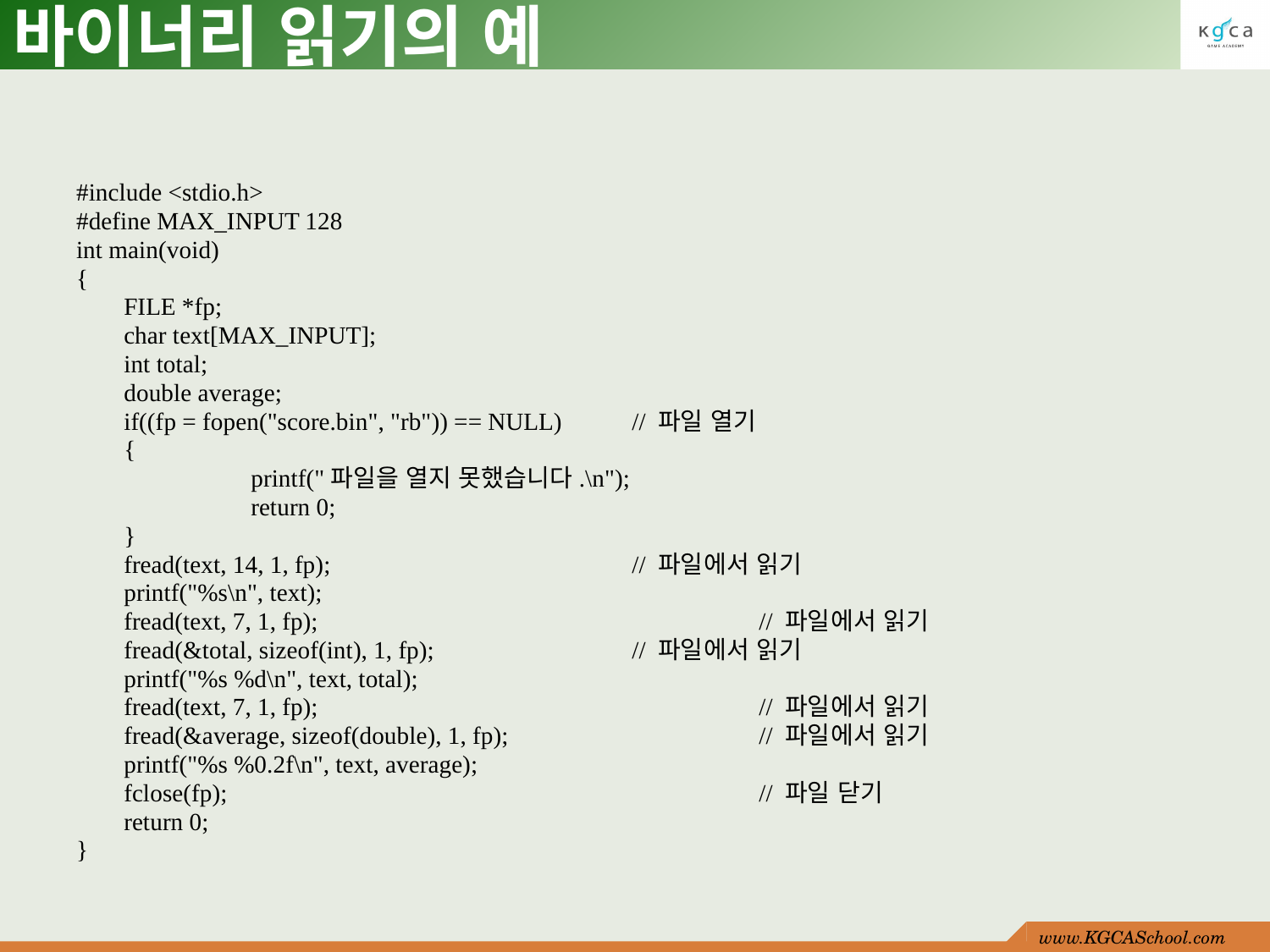

# 바이너리 읽기의 예
#include <stdio.h>
#define MAX_INPUT 128
int main(void)
{
	FILE *fp;
	char text[MAX_INPUT];
	int total;
	double average;
	if((fp = fopen("score.bin", "rb")) == NULL)	// 파일 열기
	{
		printf("파일을 열지 못했습니다.\n");
		return 0;
	}
	fread(text, 14, 1, fp);			// 파일에서 읽기
	printf("%s\n", text);
	fread(text, 7, 1, fp);				// 파일에서 읽기
	fread(&total, sizeof(int), 1, fp);		// 파일에서 읽기
	printf("%s %d\n", text, total);
	fread(text, 7, 1, fp);				// 파일에서 읽기
	fread(&average, sizeof(double), 1, fp);		// 파일에서 읽기
	printf("%s %0.2f\n", text, average);
	fclose(fp);					// 파일 닫기
	return 0;
}